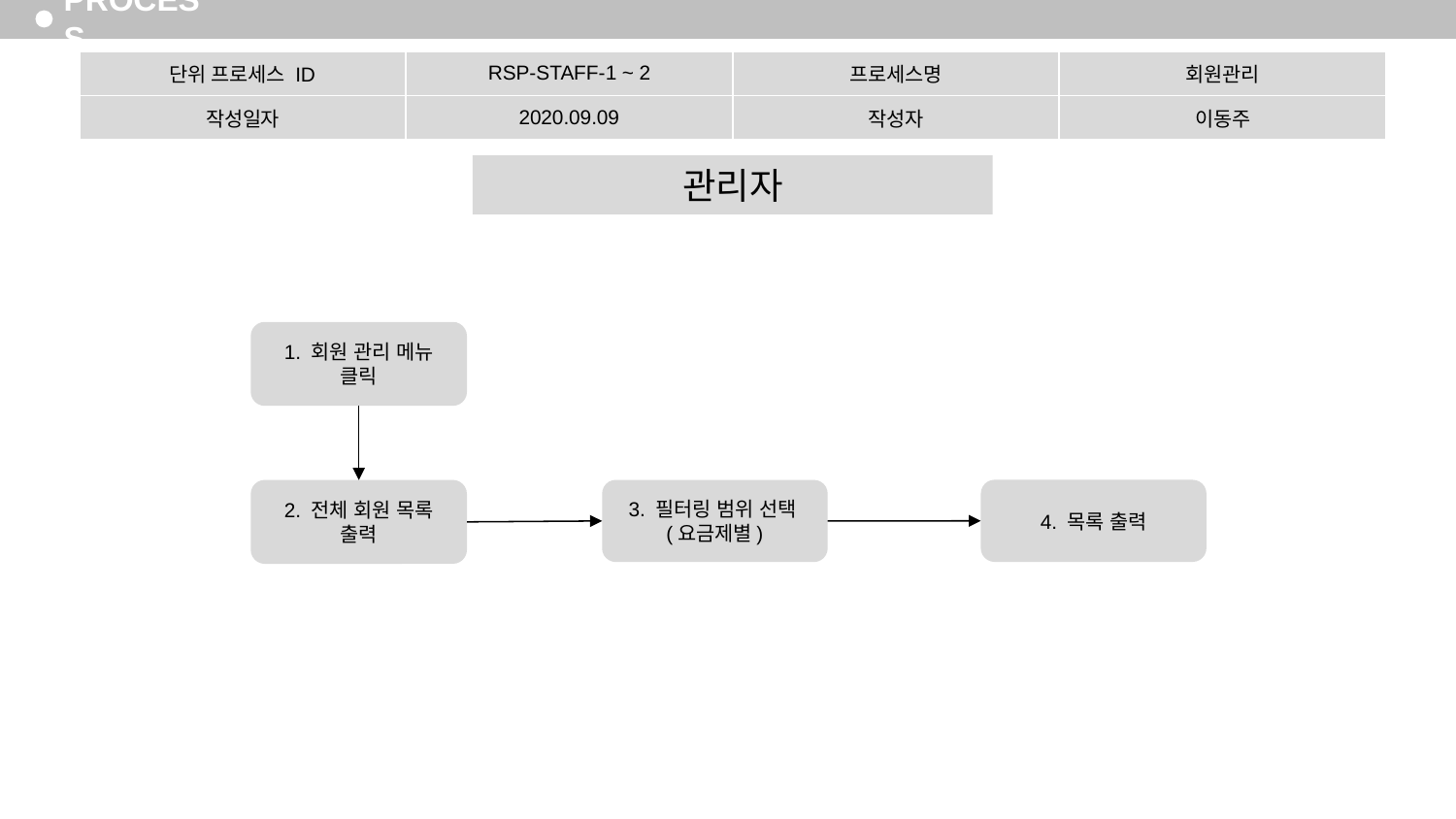

# PROCESS
| 단위 프로세스 ID | RSP-STAFF-1 ~ 2 | 프로세스명 | 회원관리 |
| --- | --- | --- | --- |
| 작성일자 | 2020.09.09 | 작성자 | 이동주 |
관리자
1. 회원 관리 메뉴 클릭
4. 목록 출력
2. 전체 회원 목록 출력
3. 필터링 범위 선택(요금제별)